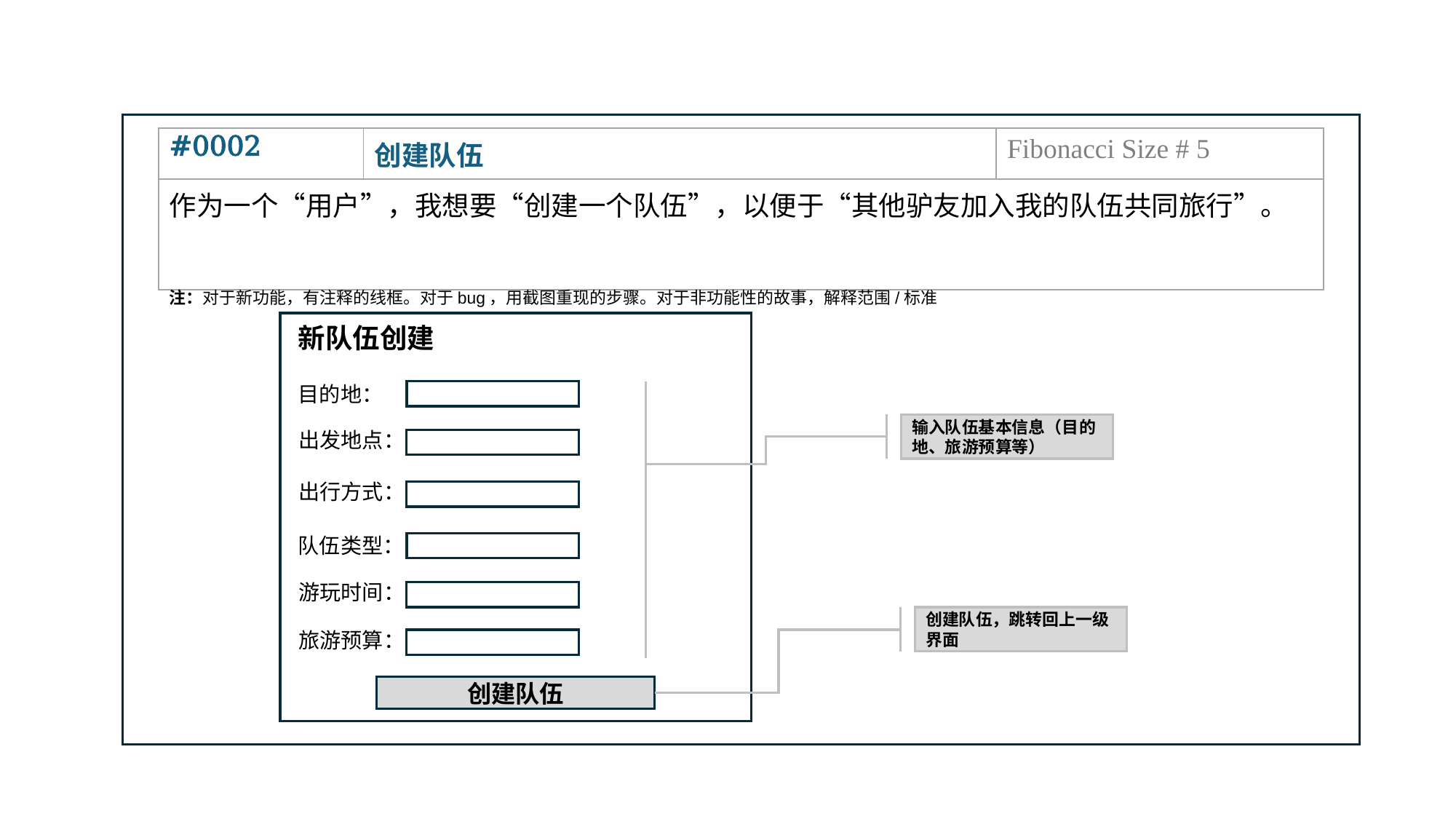

| #0002 | 创建队伍 | Fibonacci Size # 5 |
| --- | --- | --- |
| 作为一个“用户”，我想要“创建一个队伍”，以便于“其他驴友加入我的队伍共同旅行”。 |  |  |
注：对于新功能，有注释的线框。对于bug，用截图重现的步骤。对于非功能性的故事，解释范围/标准

新队伍创建
目的地：

输入队伍基本信息（目的地、旅游预算等）
出发地点：

出行方式：

队伍类型：

游玩时间：

创建队伍，跳转回上一级界面
旅游预算：

创建队伍